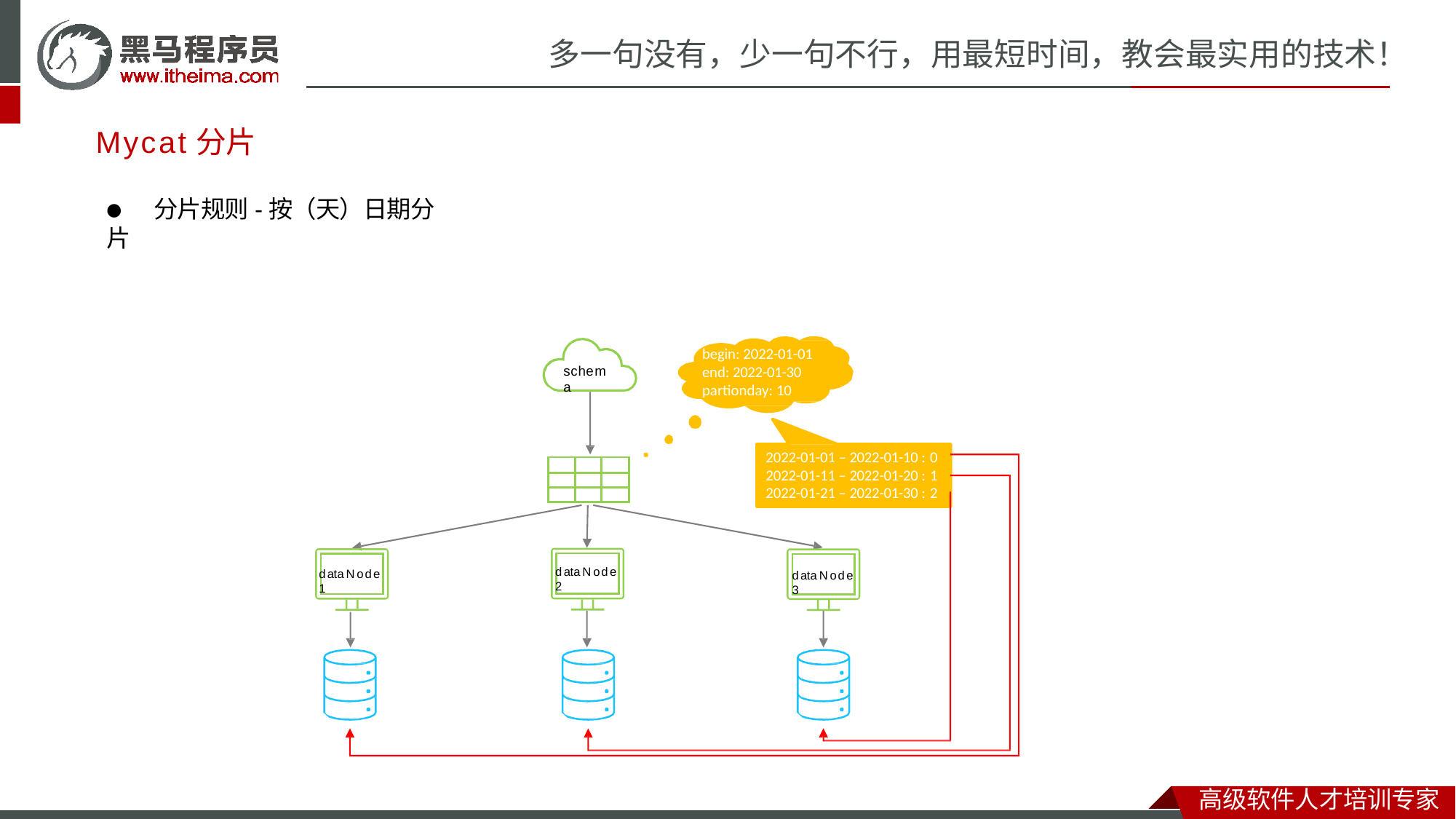

# 多一句没有，少一句不行，用最短时间，教会最实用的技术！

Mycat分片
⚫	分片规则-按（天）日期分片

begin: 2022-01-01
end: 2022-01-30
partionday: 10
schema

2022-01-01 – 2022-01-10 : 0
2022-01-11 – 2022-01-20 : 1
2022-01-21 – 2022-01-30 : 2

dataNode2
dataNode1
dataNode3

高级软件人才培训专家